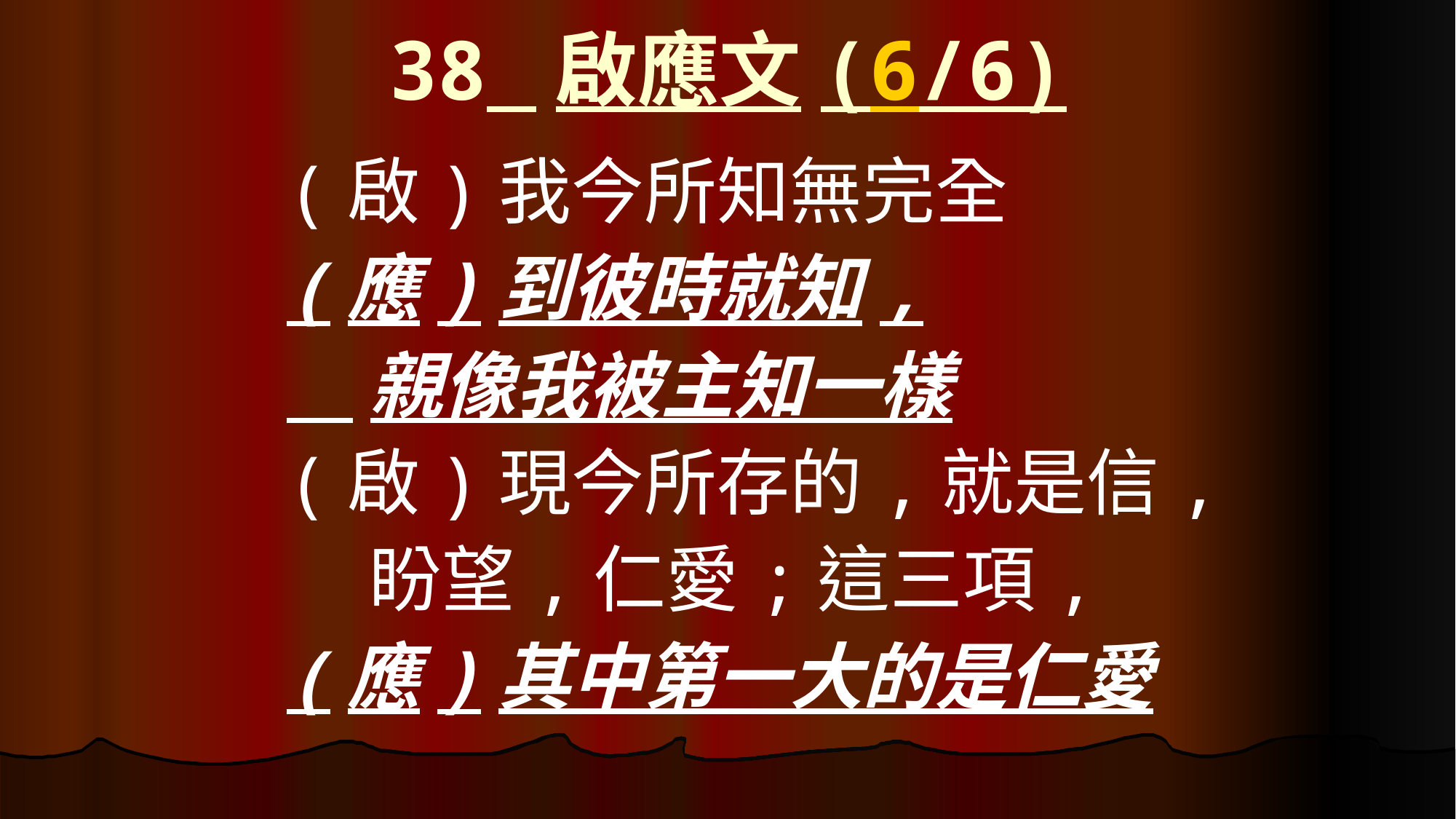

# 38 啟應文(6/6)
(啟)我今所知無完全
(應)到彼時就知,
    親像我被主知一樣
(啟)現今所存的,就是信,
    盼望,仁愛;這三項,
(應)其中第一大的是仁愛